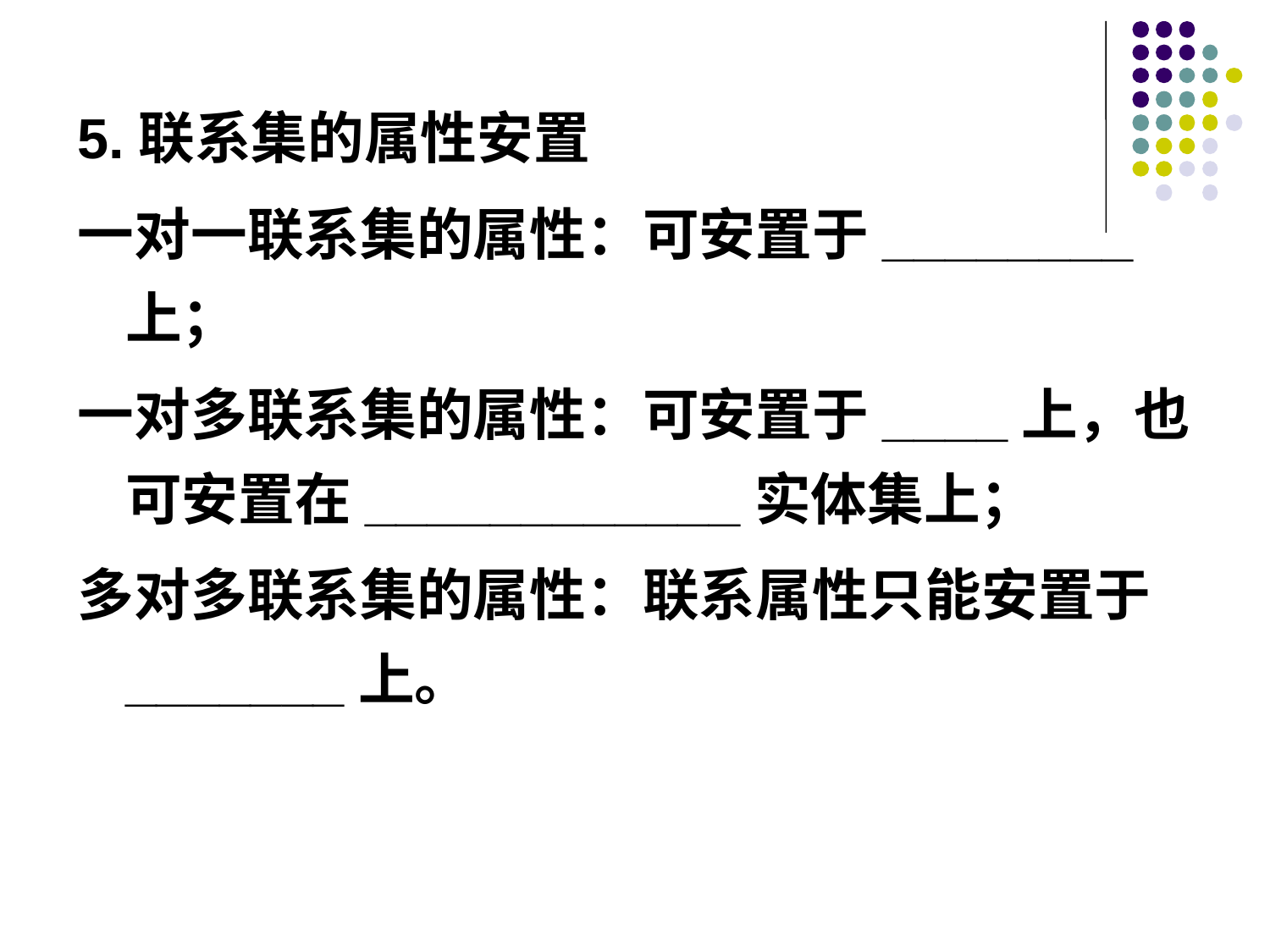

5.联系集的属性安置
一对一联系集的属性：可安置于________上；
一对多联系集的属性：可安置于____上，也可安置在____________实体集上；
多对多联系集的属性：联系属性只能安置于_______上。
答：任一边的实体集、联系集、多的那一边的、联系集。